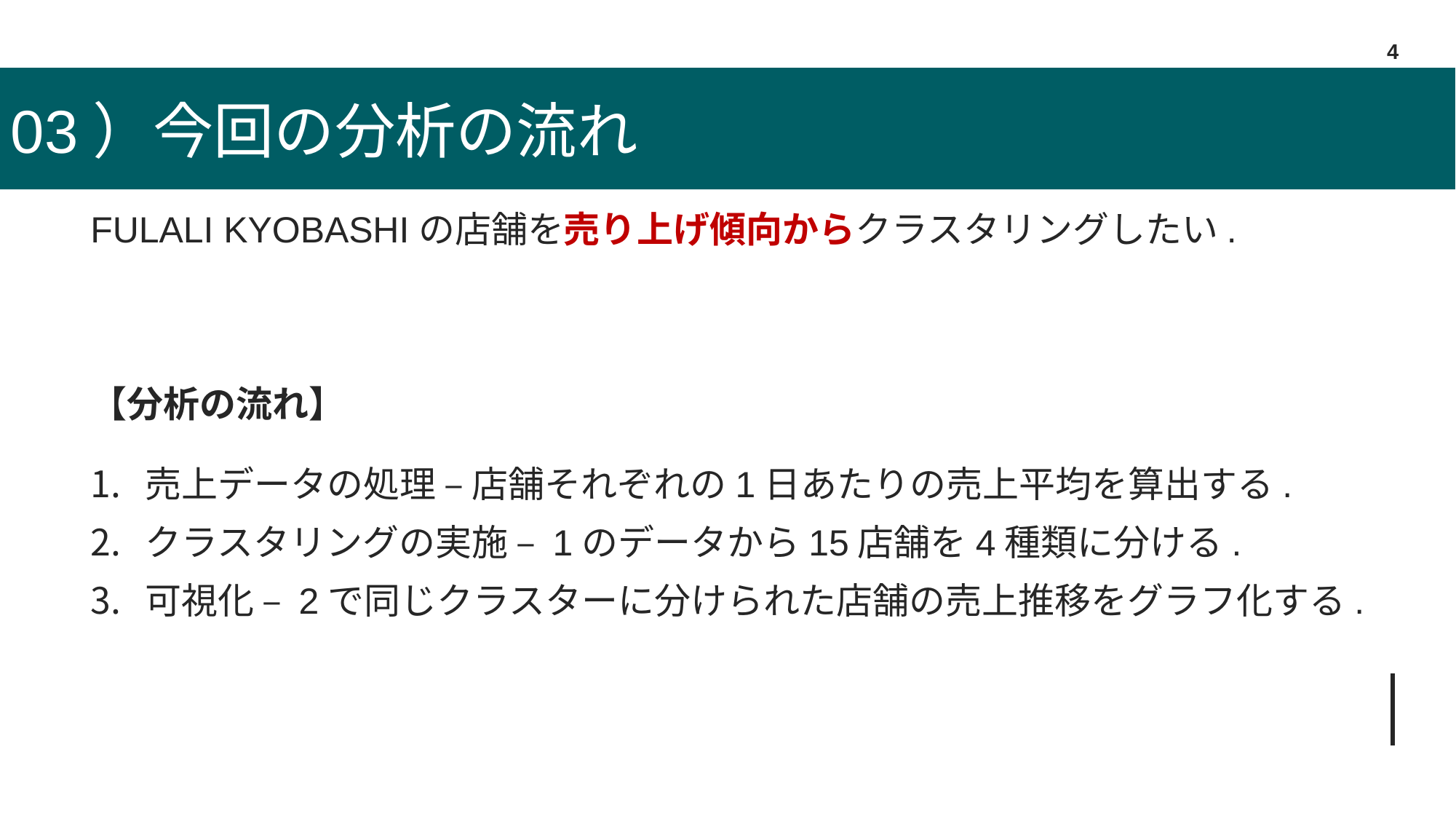

4

03）今回の分析の流れ

FULALI KYOBASHIの店舗を売り上げ傾向からクラスタリングしたい.

【分析の流れ】

売上データの処理 – 店舗それぞれの1日あたりの売上平均を算出する.

クラスタリングの実施 – 1のデータから15店舗を4種類に分ける.

可視化 – 2で同じクラスターに分けられた店舗の売上推移をグラフ化する.